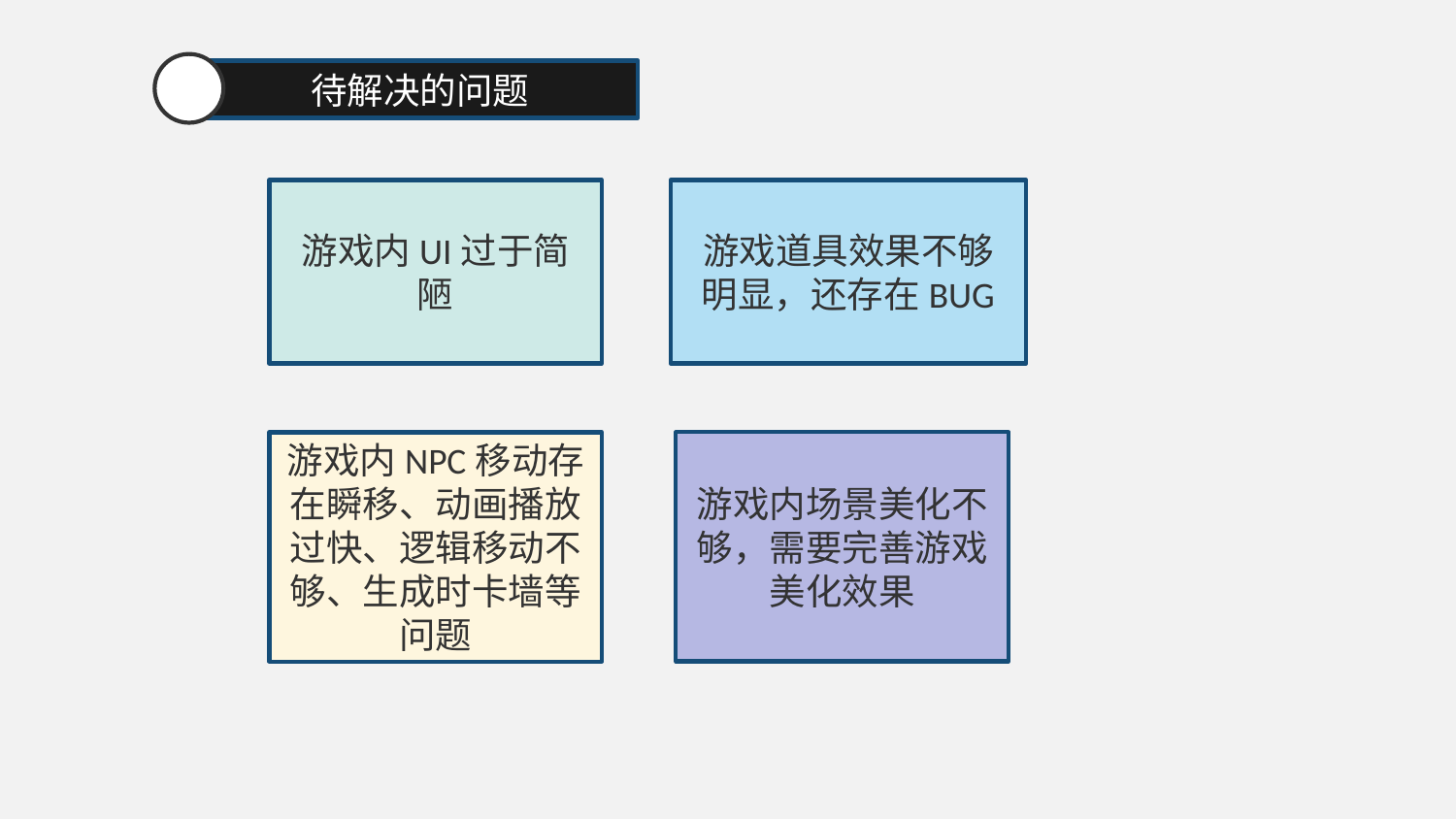

待解决的问题
游戏内UI过于简陋
游戏道具效果不够明显，还存在BUG
游戏内场景美化不够，需要完善游戏美化效果
游戏内NPC移动存在瞬移、动画播放过快、逻辑移动不够、生成时卡墙等问题